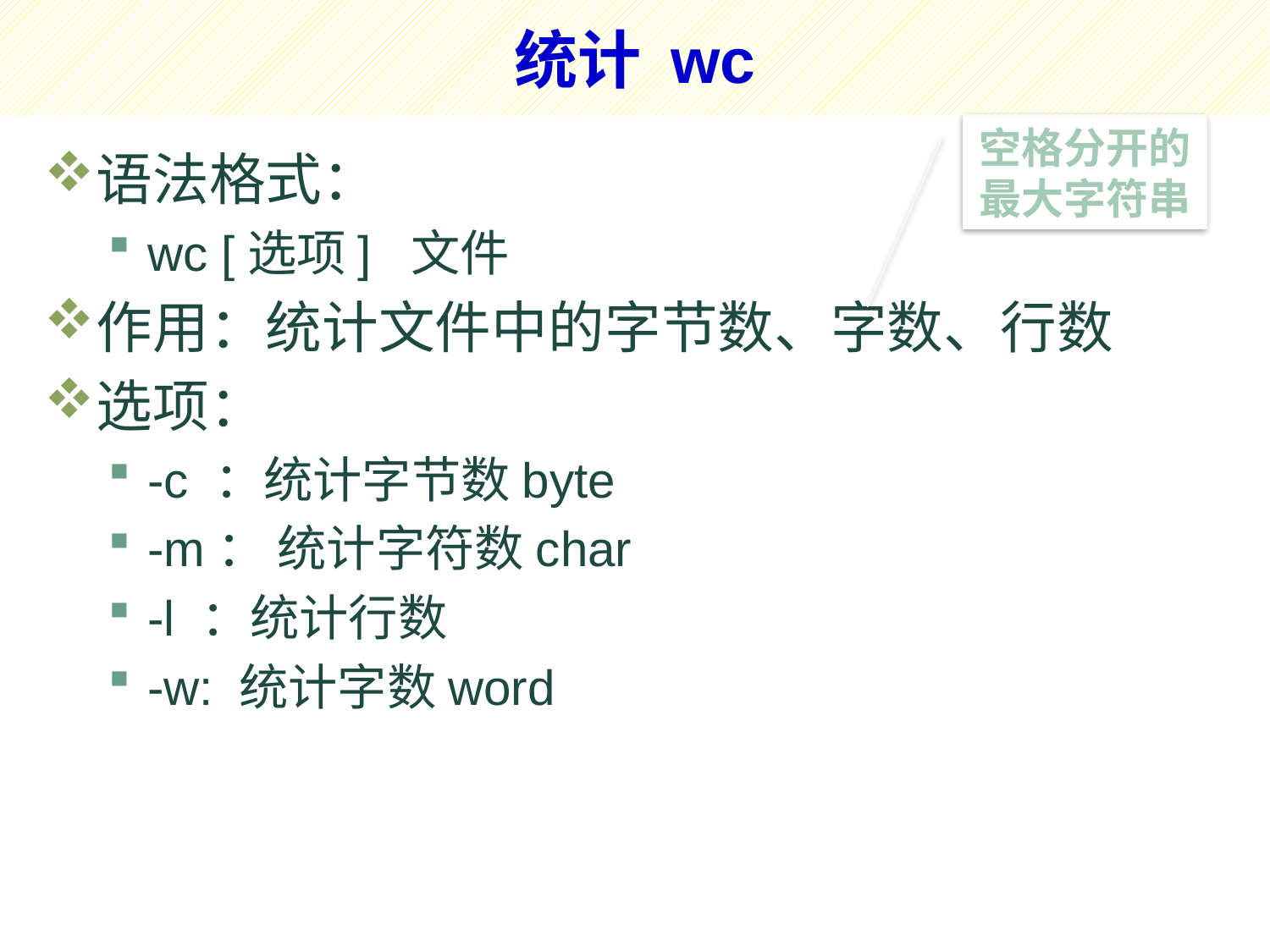

# 统计 wc
空格分开的最大字符串
语法格式：
wc [选项]  文件
作用：统计文件中的字节数、字数、行数
选项：
-c ：统计字节数byte
-m： 统计字符数char
-l ：统计行数
-w: 统计字数word